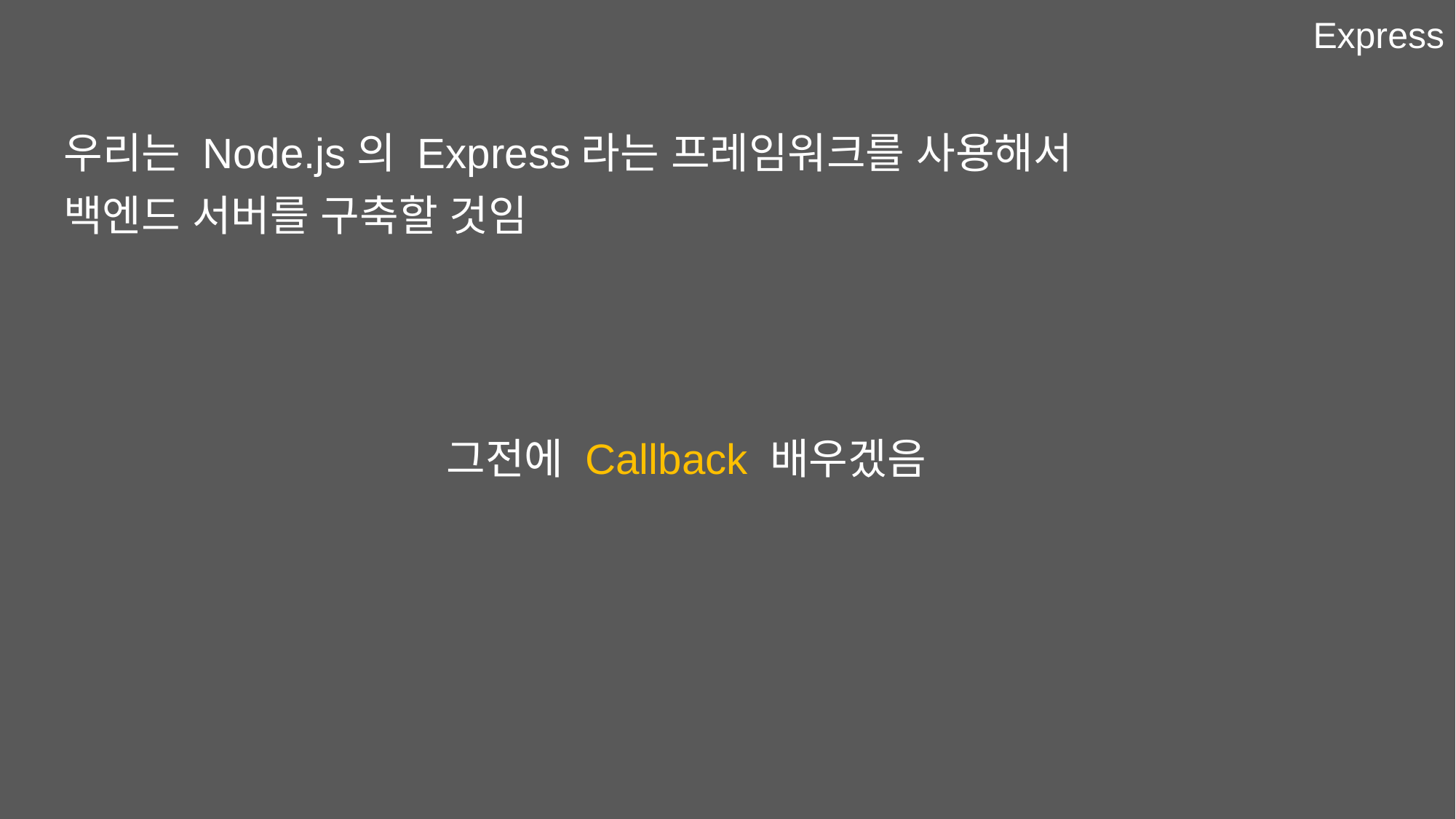

Express
우리는 Node.js의 Express라는 프레임워크를 사용해서
백엔드 서버를 구축할 것임
그전에 Callback 배우겠음